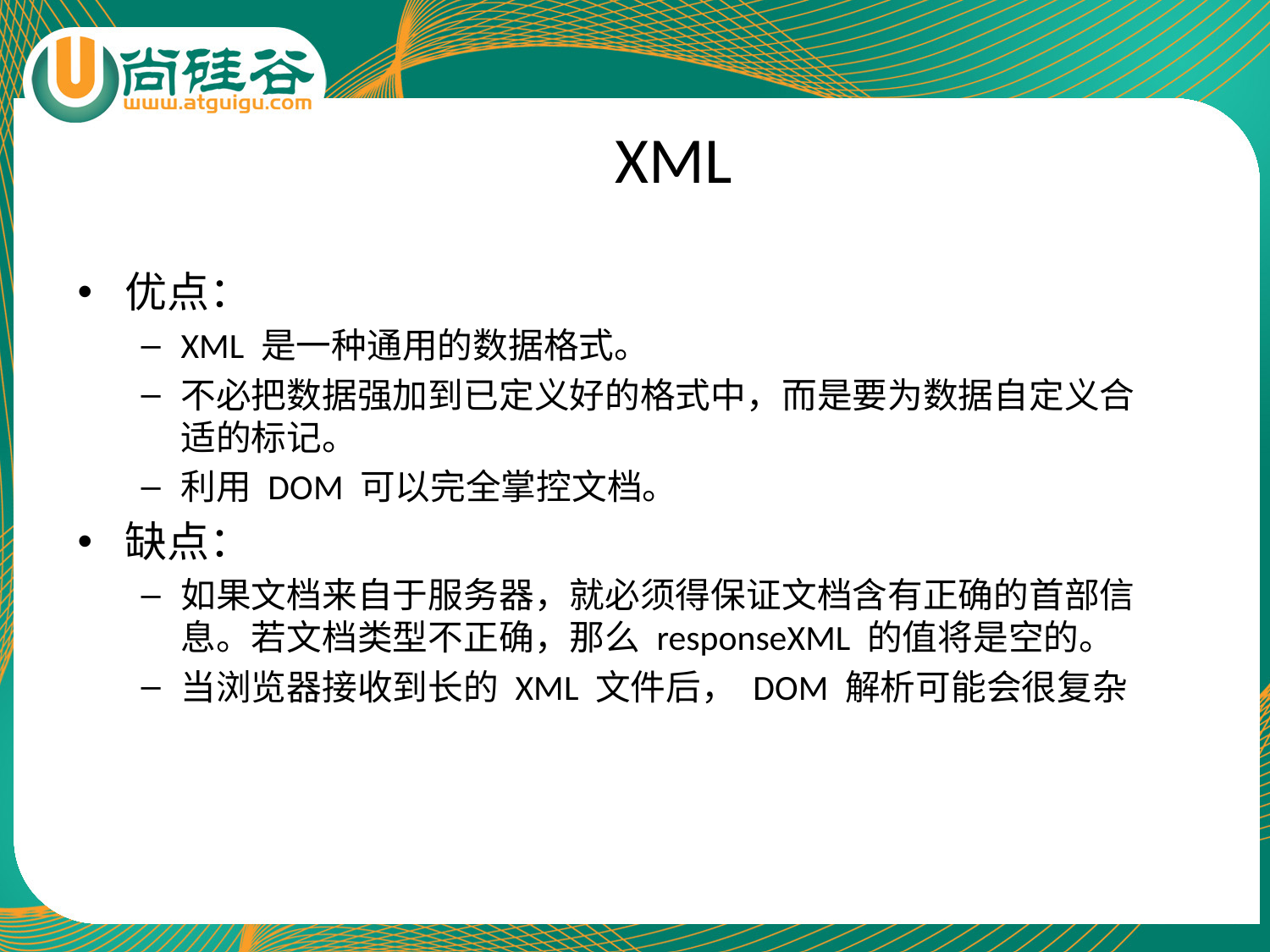

# XML
优点：
XML 是一种通用的数据格式。
不必把数据强加到已定义好的格式中，而是要为数据自定义合适的标记。
利用 DOM 可以完全掌控文档。
缺点：
如果文档来自于服务器，就必须得保证文档含有正确的首部信息。若文档类型不正确，那么 responseXML 的值将是空的。
当浏览器接收到长的 XML 文件后， DOM 解析可能会很复杂